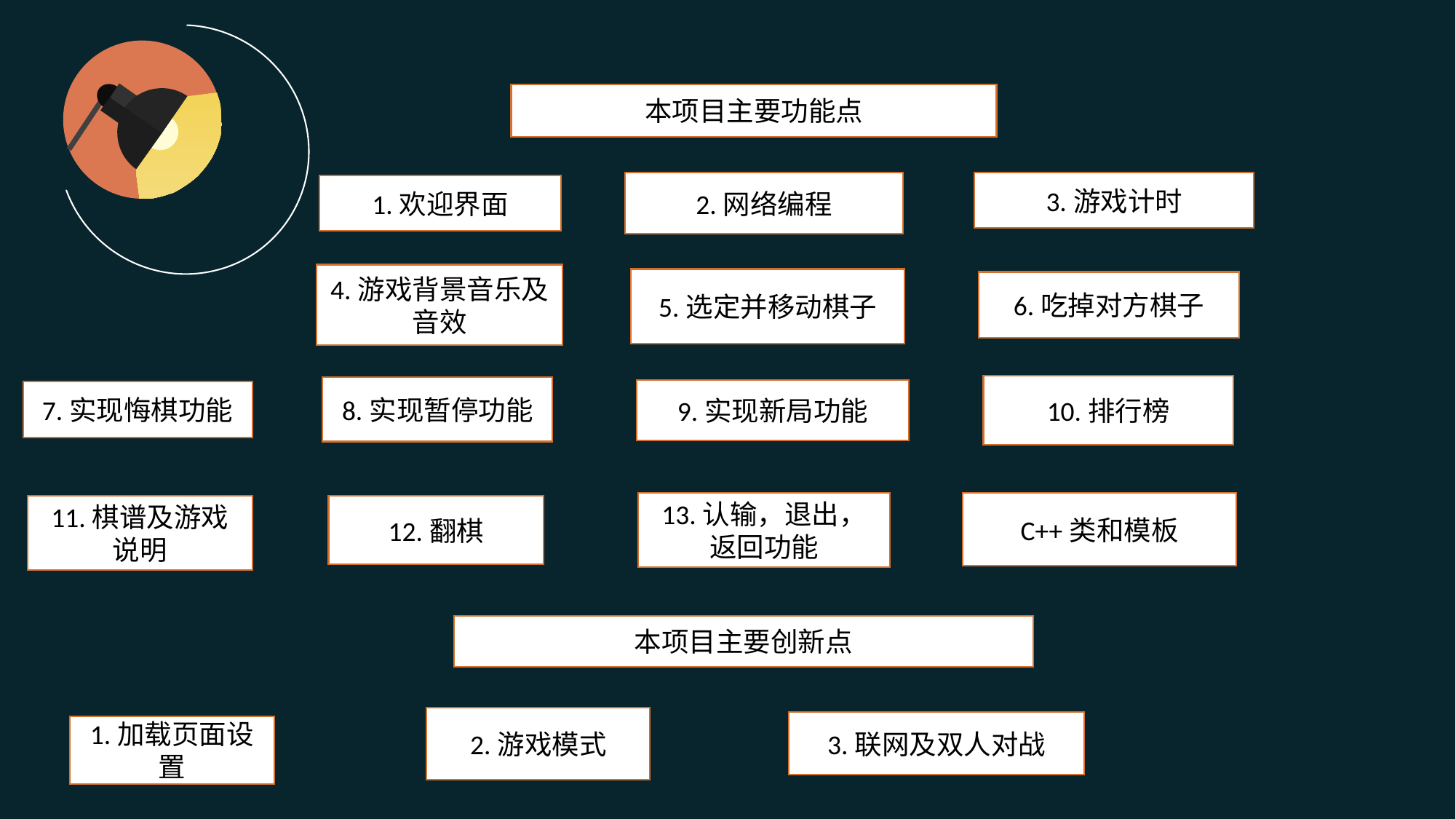

本项目主要功能点

2.网络编程
3.游戏计时
1.欢迎界面
4.游戏背景音乐及音效
5.选定并移动棋子
6.吃掉对方棋子
10.排行榜
8.实现暂停功能
9.实现新局功能
7.实现悔棋功能
13.认输，退出，返回功能
C++类和模板
11.棋谱及游戏说明
12.翻棋
本项目主要创新点
2.游戏模式
3.联网及双人对战
1.加载页面设置